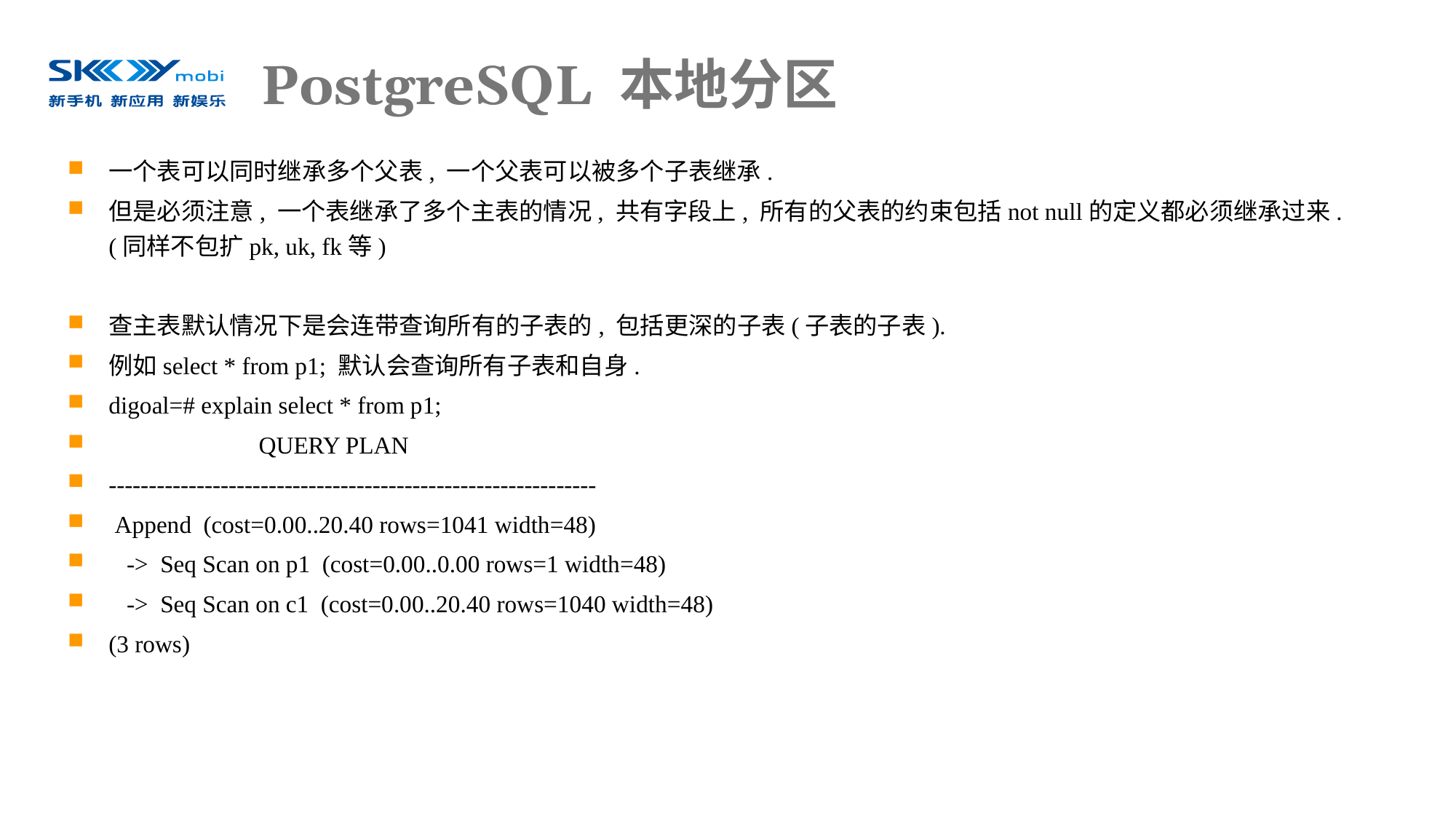

# PostgreSQL 本地分区
一个表可以同时继承多个父表, 一个父表可以被多个子表继承.
但是必须注意, 一个表继承了多个主表的情况, 共有字段上, 所有的父表的约束包括not null的定义都必须继承过来. (同样不包扩pk, uk, fk等)

查主表默认情况下是会连带查询所有的子表的, 包括更深的子表(子表的子表).
例如select * from p1; 默认会查询所有子表和自身.
digoal=# explain select * from p1;
                         QUERY PLAN
-------------------------------------------------------------
 Append  (cost=0.00..20.40 rows=1041 width=48)
   ->  Seq Scan on p1  (cost=0.00..0.00 rows=1 width=48)
   ->  Seq Scan on c1  (cost=0.00..20.40 rows=1040 width=48)
(3 rows)